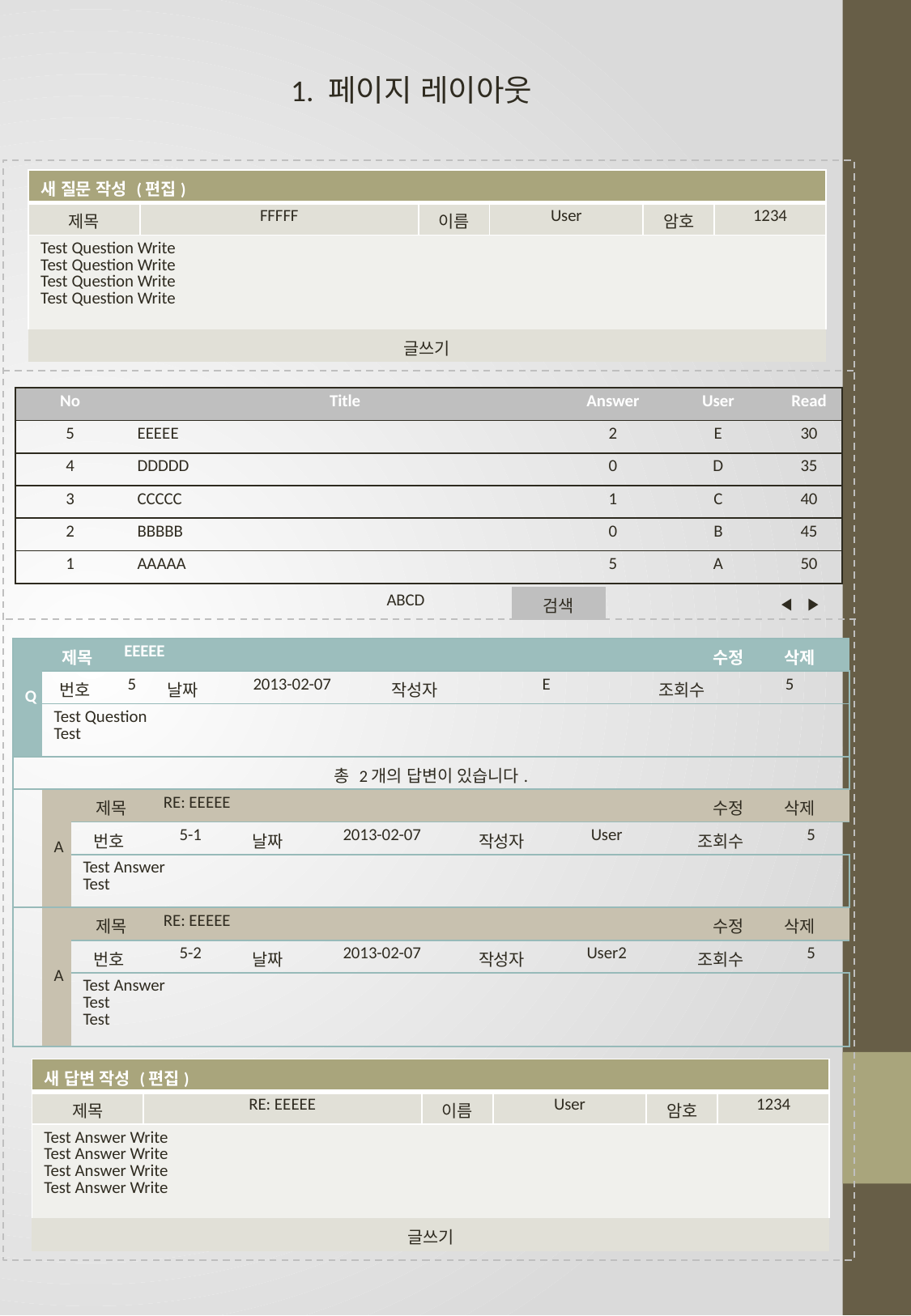

1. 페이지 레이아웃

| 새 질문 작성 (편집) |  |  |  |  |  |
| --- | --- | --- | --- | --- | --- |
| 제목 | FFFFF | 이름 | User | 암호 | 1234 |
| Test Question Write Test Question Write Test Question Write Test Question Write |  |  |  |  |  |
| 글쓰기 |  |  |  |  |  |
| No | Title | Answer | User | Read |
| --- | --- | --- | --- | --- |
| 5 | EEEEE | 2 | E | 30 |
| 4 | DDDDD | 0 | D | 35 |
| 3 | CCCCC | 1 | C | 40 |
| 2 | BBBBB | 0 | B | 45 |
| 1 | AAAAA | 5 | A | 50 |
◀    ▶
| ABCD | 검색 |
| --- | --- |
| Q | 제목 |  | EEEEE |  |  |  |  |  |  |  |  |  | 수정 |  | 삭제 |
| --- | --- | --- | --- | --- | --- | --- | --- | --- | --- | --- | --- | --- | --- | --- | --- |
|  | 번호 |  | 5 | 날짜 | 2013-02-07 |  |  | 작성자 | E |  | 조회수 |  |  | 5 |  |
|  | Test Question Test |  |  |  |  |  |  |  |  |  |  |  |  |  |  |
| 총 2개의 답변이 있습니다. |  |  |  |  |  |  |  |  |  |  |  |  |  |  |  |
|  | A | 제목 |  | RE: EEEEE |  |  |  |  |  |  |  |  | 수정 |  | 삭제 |
|  |  | 번호 |  | 5-1 |  | 날짜 | 2013-02-07 |  | 작성자 | User |  | 조회수 |  |  | 5 |
|  |  | Test Answer Test |  |  |  |  |  |  |  |  |  |  |  |  |  |
|  | A | 제목 |  | RE: EEEEE |  |  |  |  |  |  |  |  | 수정 |  | 삭제 |
|  |  | 번호 |  | 5-2 |  | 날짜 | 2013-02-07 |  | 작성자 | User2 |  | 조회수 |  |  | 5 |
|  |  | Test Answer Test Test |  |  |  |  |  |  |  |  |  |  |  |  |  |
| 새 답변 작성 (편집) |  |  |  |  |  |
| --- | --- | --- | --- | --- | --- |
| 제목 | RE: EEEEE | 이름 | User | 암호 | 1234 |
| Test Answer Write Test Answer Write Test Answer Write Test Answer Write |  |  |  |  |  |
| 글쓰기 |  |  |  |  |  |